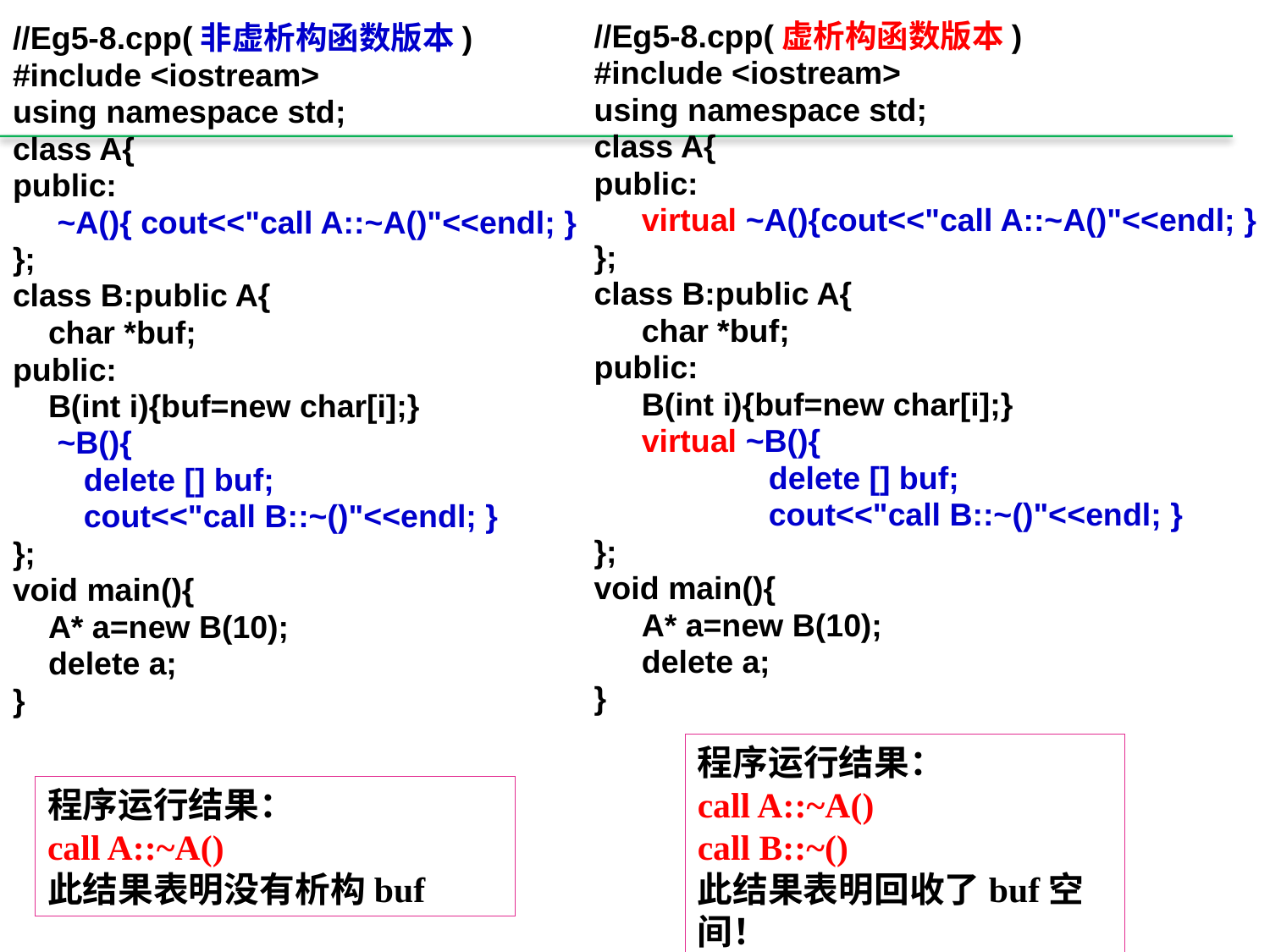

//Eg5-8.cpp(虚析构函数版本)
#include <iostream>
using namespace std;
class A{
public:
	virtual ~A(){cout<<"call A::~A()"<<endl; }
};
class B:public A{
	char *buf;
public:
	B(int i){buf=new char[i];}
	virtual ~B(){
		delete [] buf;
		cout<<"call B::~()"<<endl; }
};
void main(){
	A* a=new B(10);
	delete a;
}

//Eg5-8.cpp(非虚析构函数版本)
#include <iostream>
using namespace std;
class A{
public:
     ~A(){ cout<<"call A::~A()"<<endl; }
};
class B:public A{
    char *buf;
public:
    B(int i){buf=new char[i];}
     ~B(){
        delete [] buf;
        cout<<"call B::~()"<<endl; }
};
void main(){
    A* a=new B(10);
    delete a;
}
程序运行结果：
call A::~A()
call B::~()
此结果表明回收了buf空间！
程序运行结果：
call A::~A()
此结果表明没有析构buf